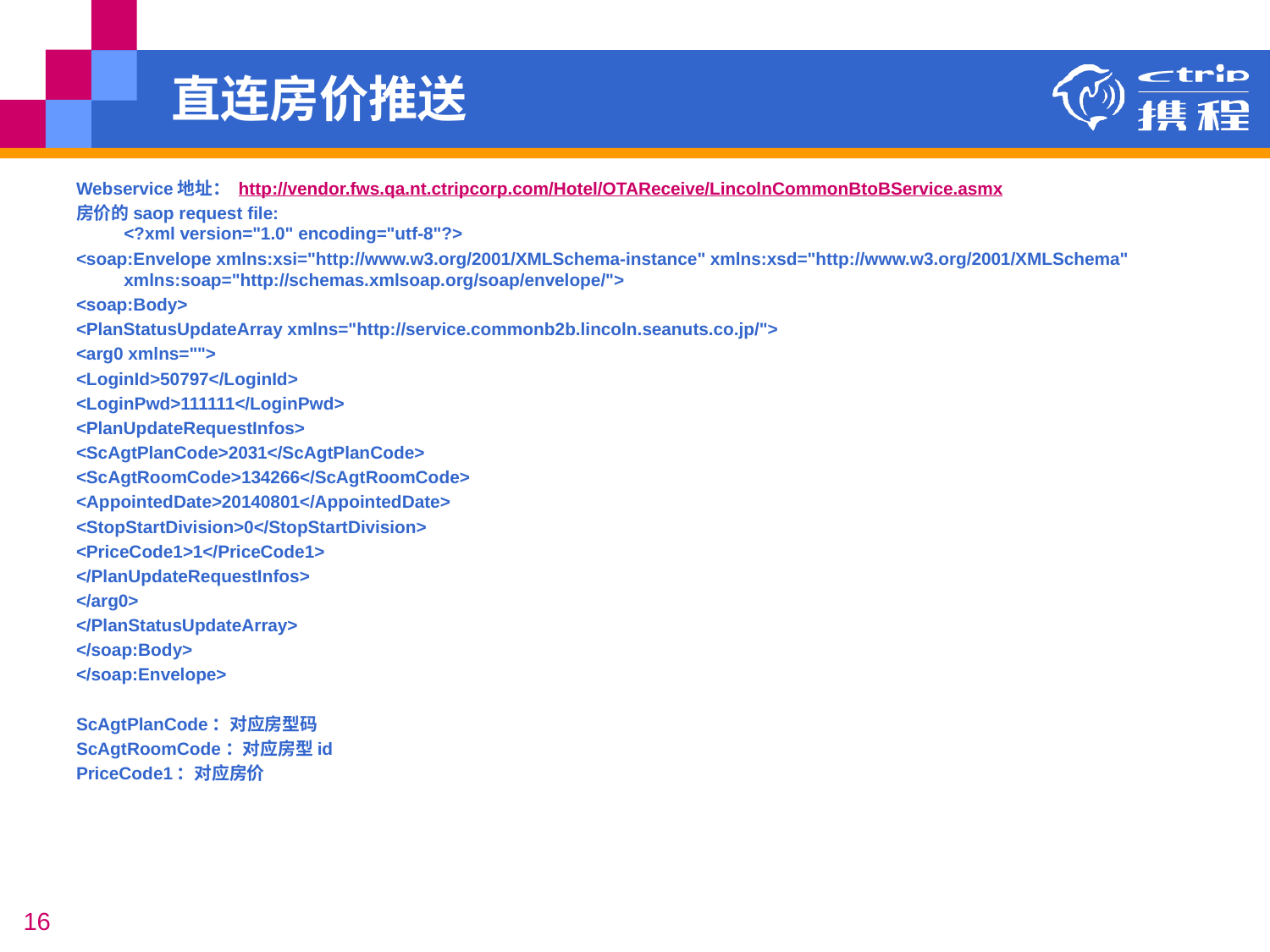

# 直连房价推送
Webservice地址： http://vendor.fws.qa.nt.ctripcorp.com/Hotel/OTAReceive/LincolnCommonBtoBService.asmx
房价的saop request file:
<?xml version="1.0" encoding="utf-8"?>
<soap:Envelope xmlns:xsi="http://www.w3.org/2001/XMLSchema-instance" xmlns:xsd="http://www.w3.org/2001/XMLSchema" xmlns:soap="http://schemas.xmlsoap.org/soap/envelope/">
<soap:Body>
<PlanStatusUpdateArray xmlns="http://service.commonb2b.lincoln.seanuts.co.jp/">
<arg0 xmlns="">
<LoginId>50797</LoginId>
<LoginPwd>111111</LoginPwd>
<PlanUpdateRequestInfos>
<ScAgtPlanCode>2031</ScAgtPlanCode>
<ScAgtRoomCode>134266</ScAgtRoomCode>
<AppointedDate>20140801</AppointedDate>
<StopStartDivision>0</StopStartDivision>
<PriceCode1>1</PriceCode1>
</PlanUpdateRequestInfos>
</arg0>
</PlanStatusUpdateArray>
</soap:Body>
</soap:Envelope>

ScAgtPlanCode：对应房型码
ScAgtRoomCode：对应房型id
PriceCode1：对应房价

16